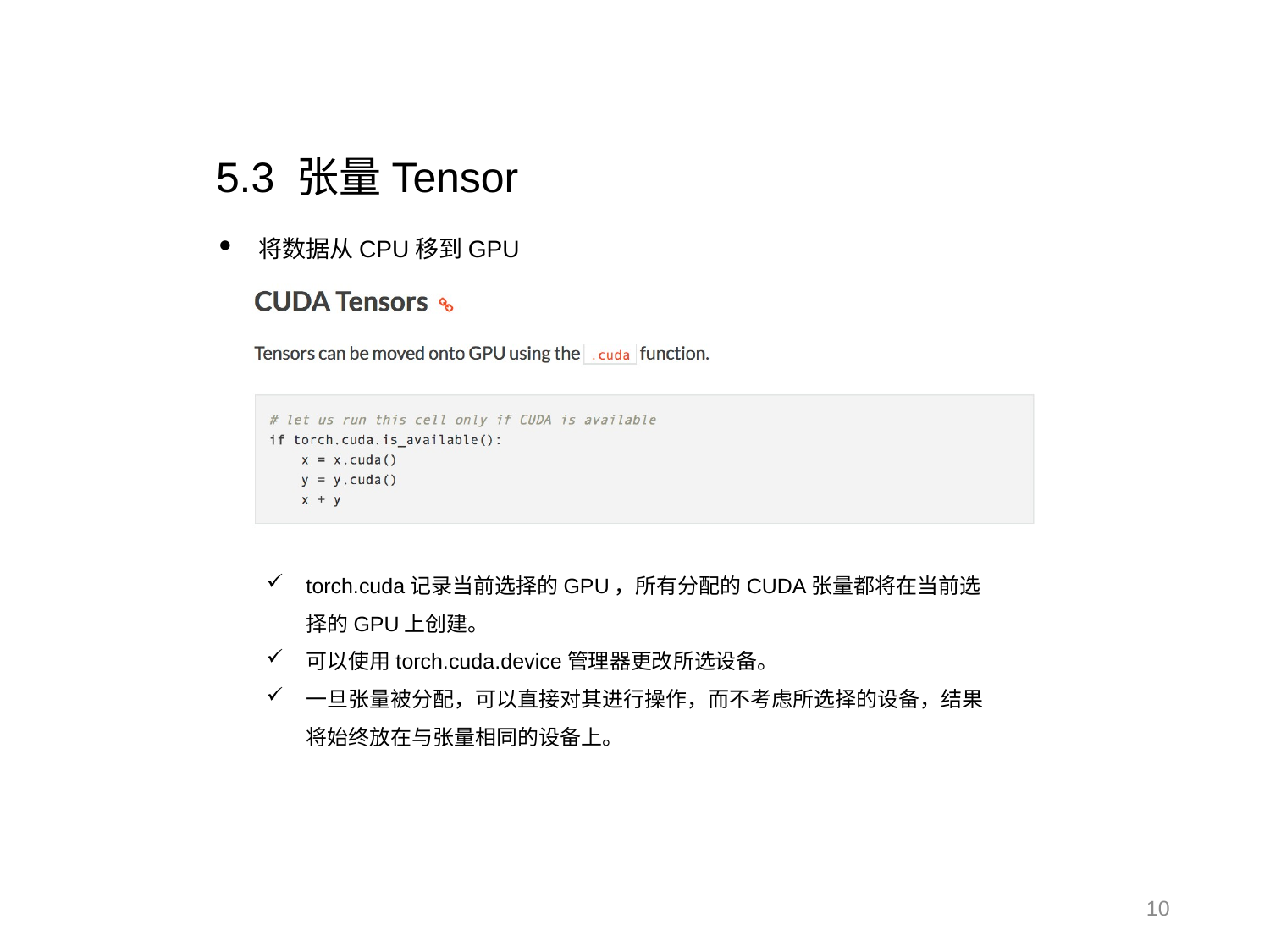

# 5.3 张量Tensor
将数据从CPU移到GPU

torch.cuda记录当前选择的GPU，所有分配的CUDA张量都将在当前选择的GPU上创建。
可以使用torch.cuda.device管理器更改所选设备。
一旦张量被分配，可以直接对其进行操作，而不考虑所选择的设备，结果将始终放在与张量相同的设备上。
10